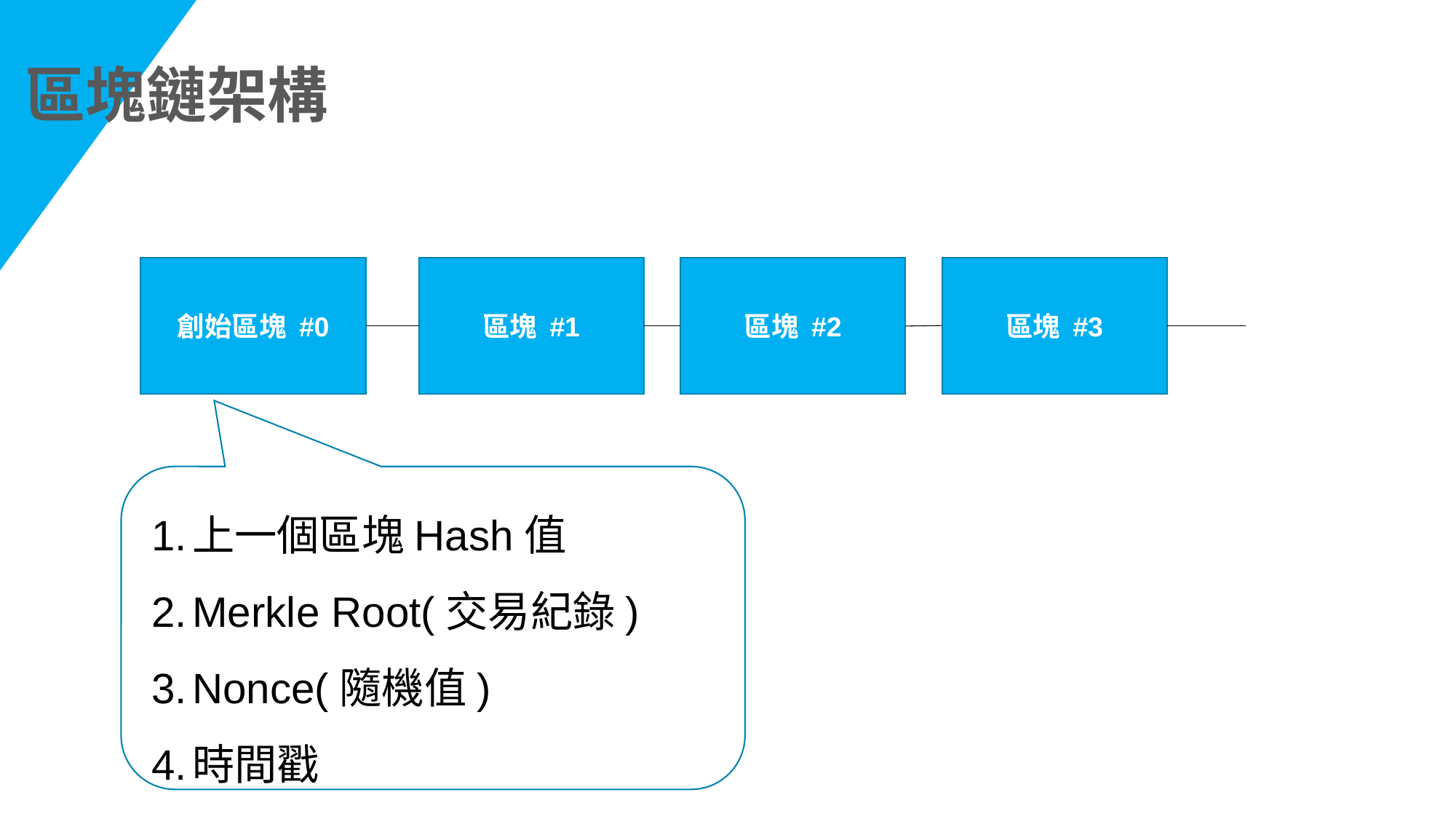

區塊鏈架構
區塊 #3
創始區塊 #0
區塊 #1
區塊 #2

上一個區塊Hash值
Merkle Root(交易紀錄)
Nonce(隨機值)
時間戳